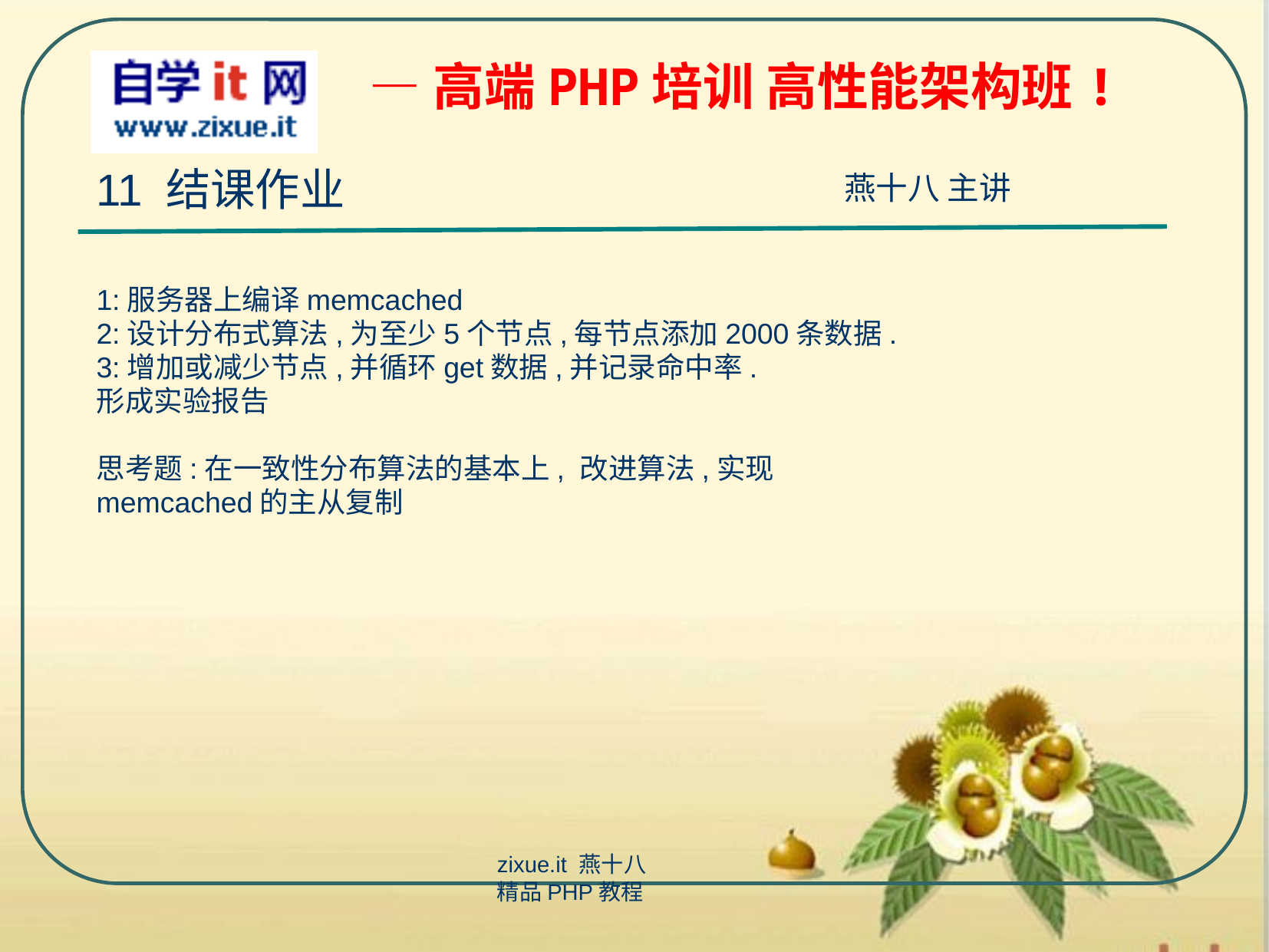

11 结课作业
1:服务器上编译memcached
2:设计分布式算法,为至少5个节点,每节点添加2000条数据.
3:增加或减少节点,并循环get数据,并记录命中率.
形成实验报告

思考题:在一致性分布算法的基本上, 改进算法,实现memcached的主从复制

zixue.it 燕十八
精品PHP教程